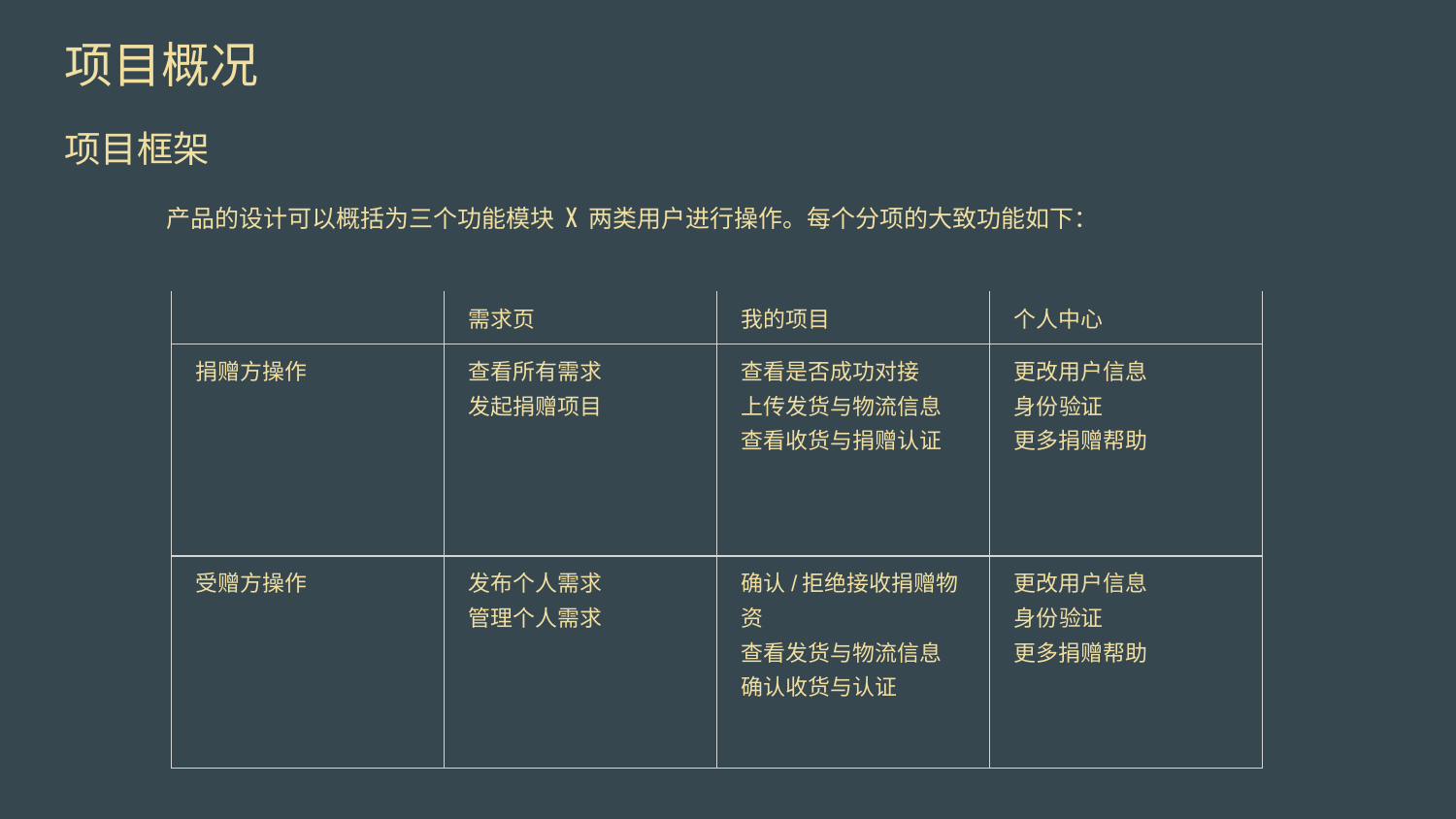

# 项目概况
项目框架
产品的设计可以概括为三个功能模块 X 两类用户进行操作。每个分项的大致功能如下：
|  | 需求页 | 我的项目 | 个人中心 |
| --- | --- | --- | --- |
| 捐赠方操作 | 查看所有需求 发起捐赠项目 | 查看是否成功对接 上传发货与物流信息 查看收货与捐赠认证 | 更改用户信息 身份验证 更多捐赠帮助 |
| 受赠方操作 | 发布个人需求 管理个人需求 | 确认/拒绝接收捐赠物资 查看发货与物流信息 确认收货与认证 | 更改用户信息 身份验证 更多捐赠帮助 |